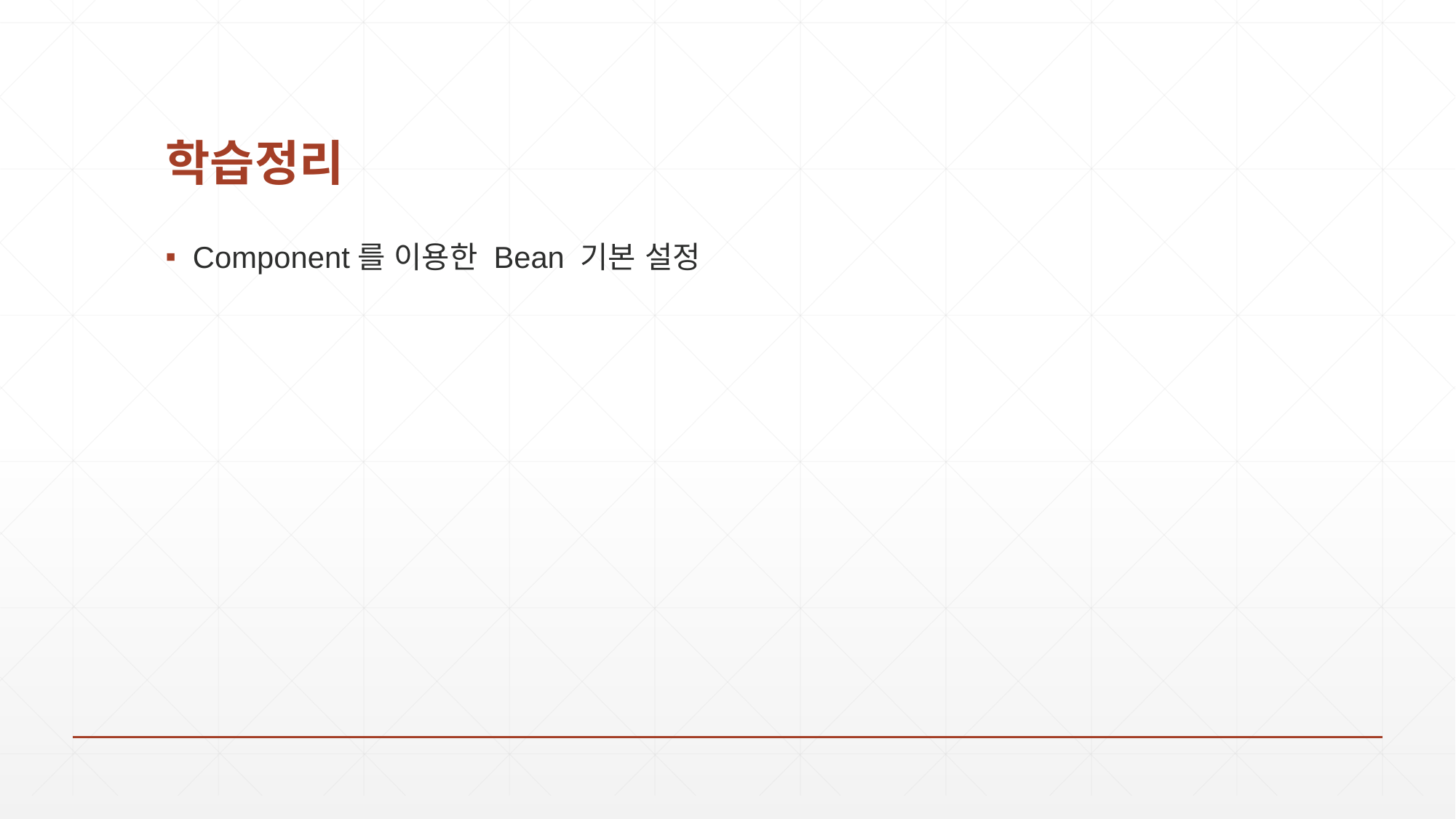

# 학습정리
Component를 이용한 Bean 기본 설정